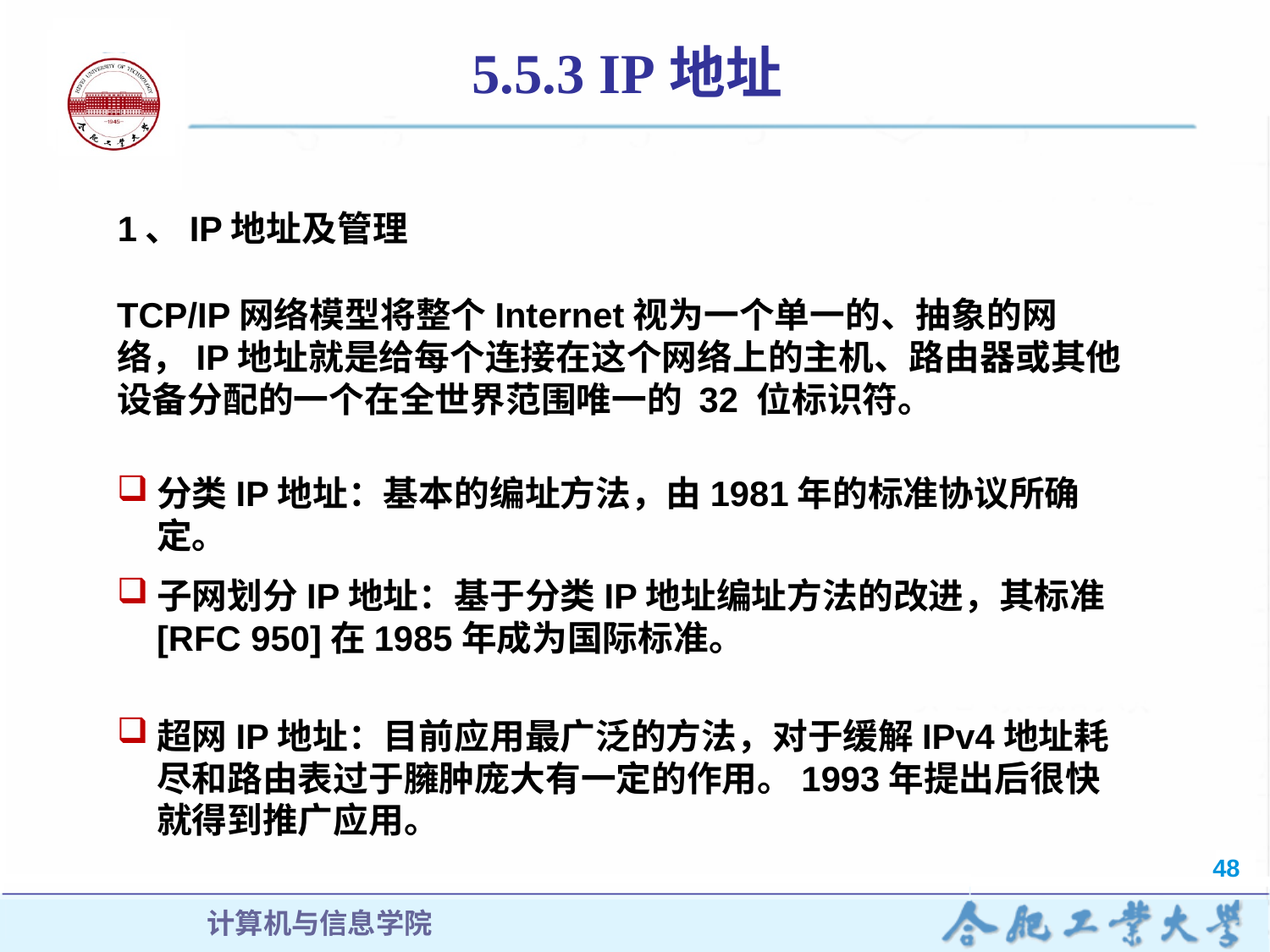

5.5.3 IP地址
1、IP地址及管理
TCP/IP网络模型将整个Internet视为一个单一的、抽象的网络，IP地址就是给每个连接在这个网络上的主机、路由器或其他设备分配的一个在全世界范围唯一的 32 位标识符。
分类IP地址：基本的编址方法，由1981年的标准协议所确定。
子网划分IP地址：基于分类IP地址编址方法的改进，其标准[RFC 950]在1985年成为国际标准。
超网IP地址：目前应用最广泛的方法，对于缓解IPv4地址耗尽和路由表过于臃肿庞大有一定的作用。1993年提出后很快就得到推广应用。